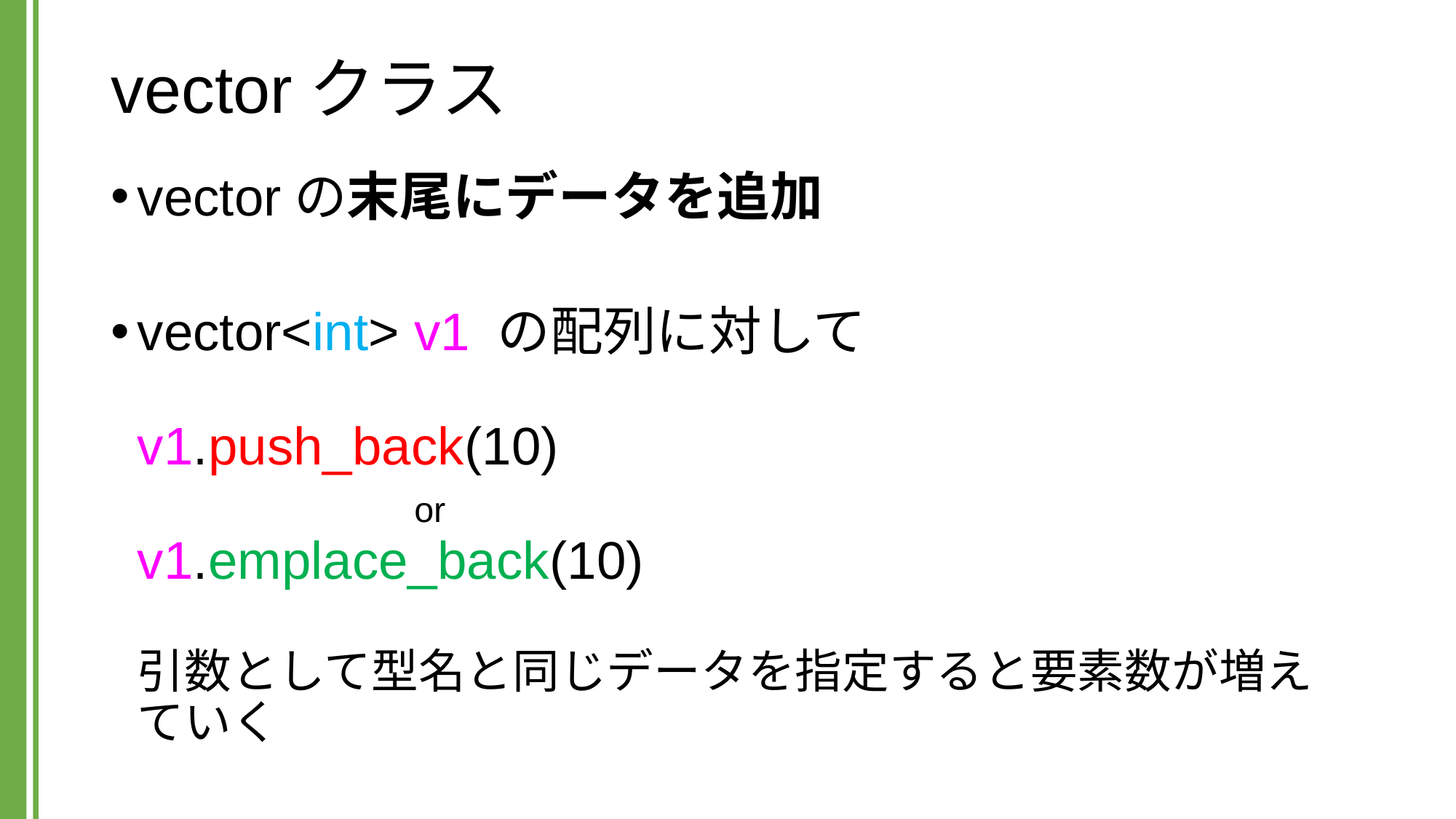

# vectorクラス
vectorの末尾にデータを追加
vector<int> v1 の配列に対して
v1.push_back(10)　　　　　
　　　　　or
v1.emplace_back(10)
引数として型名と同じデータを指定すると要素数が増えていく